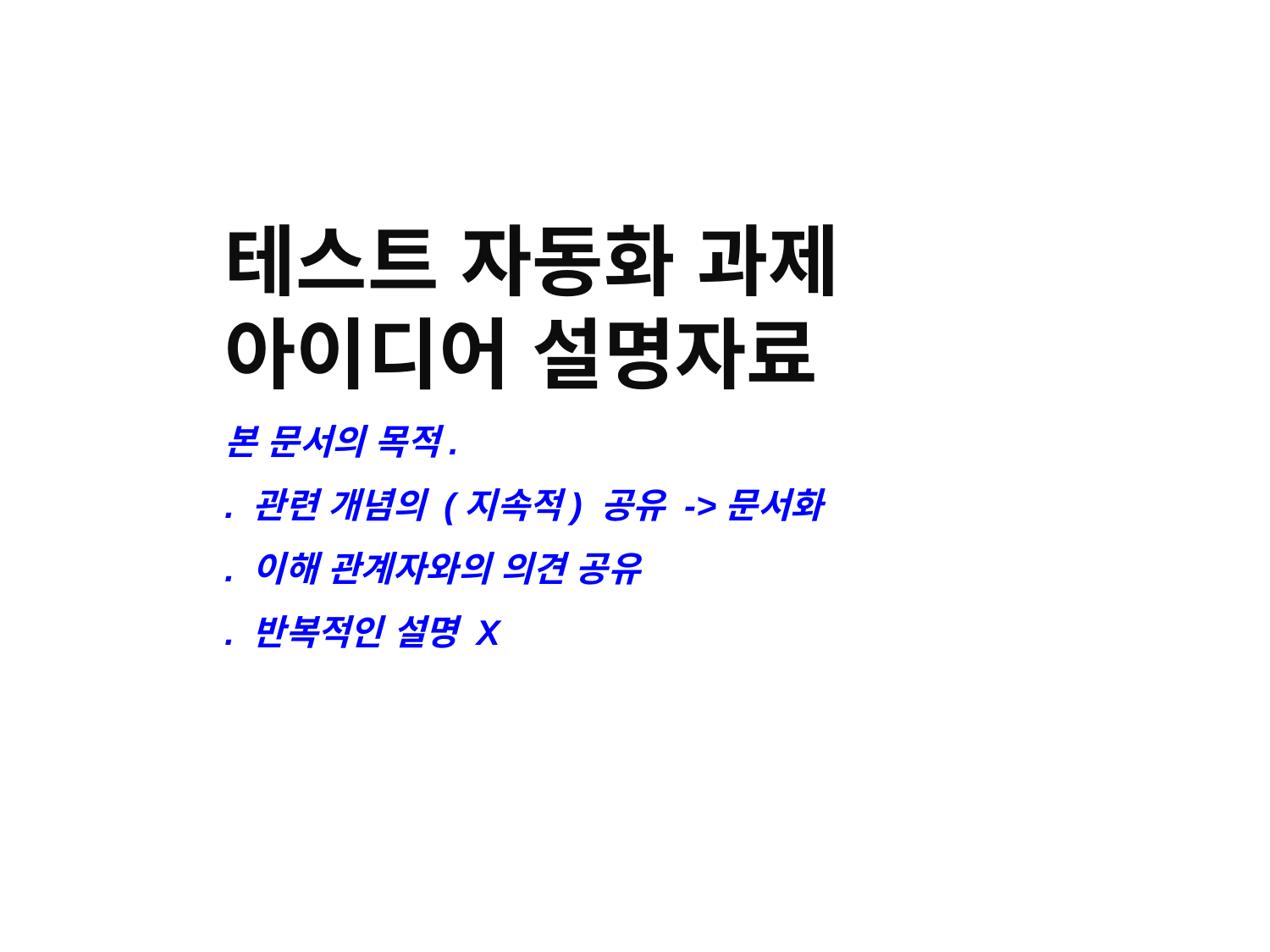

테스트 자동화 과제
아이디어 설명자료
본 문서의 목적.
. 관련 개념의 (지속적) 공유 ->문서화
. 이해 관계자와의 의견 공유
. 반복적인 설명 X